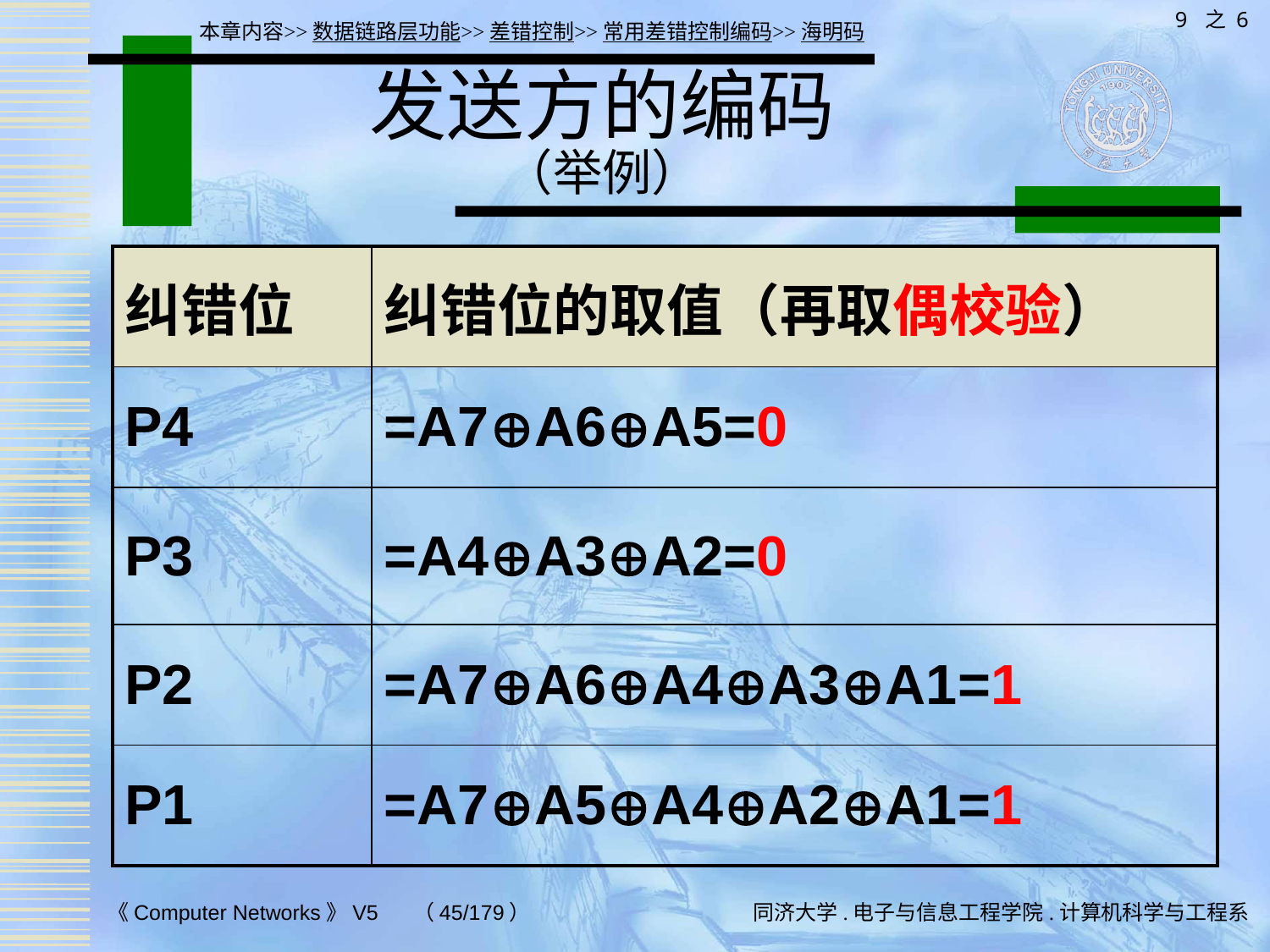

9 之 6
本章内容>>数据链路层功能>>差错控制>>常用差错控制编码>>海明码
# 发送方的编码 （举例）
| 纠错位 | 纠错位的取值（再取偶校验） |
| --- | --- |
| P4 | =A7⊕A6⊕A5=0 |
| P3 | =A4⊕A3⊕A2=0 |
| P2 | =A7⊕A6⊕A4⊕A3⊕A1=1 |
| P1 | =A7⊕A5⊕A4⊕A2⊕A1=1 |